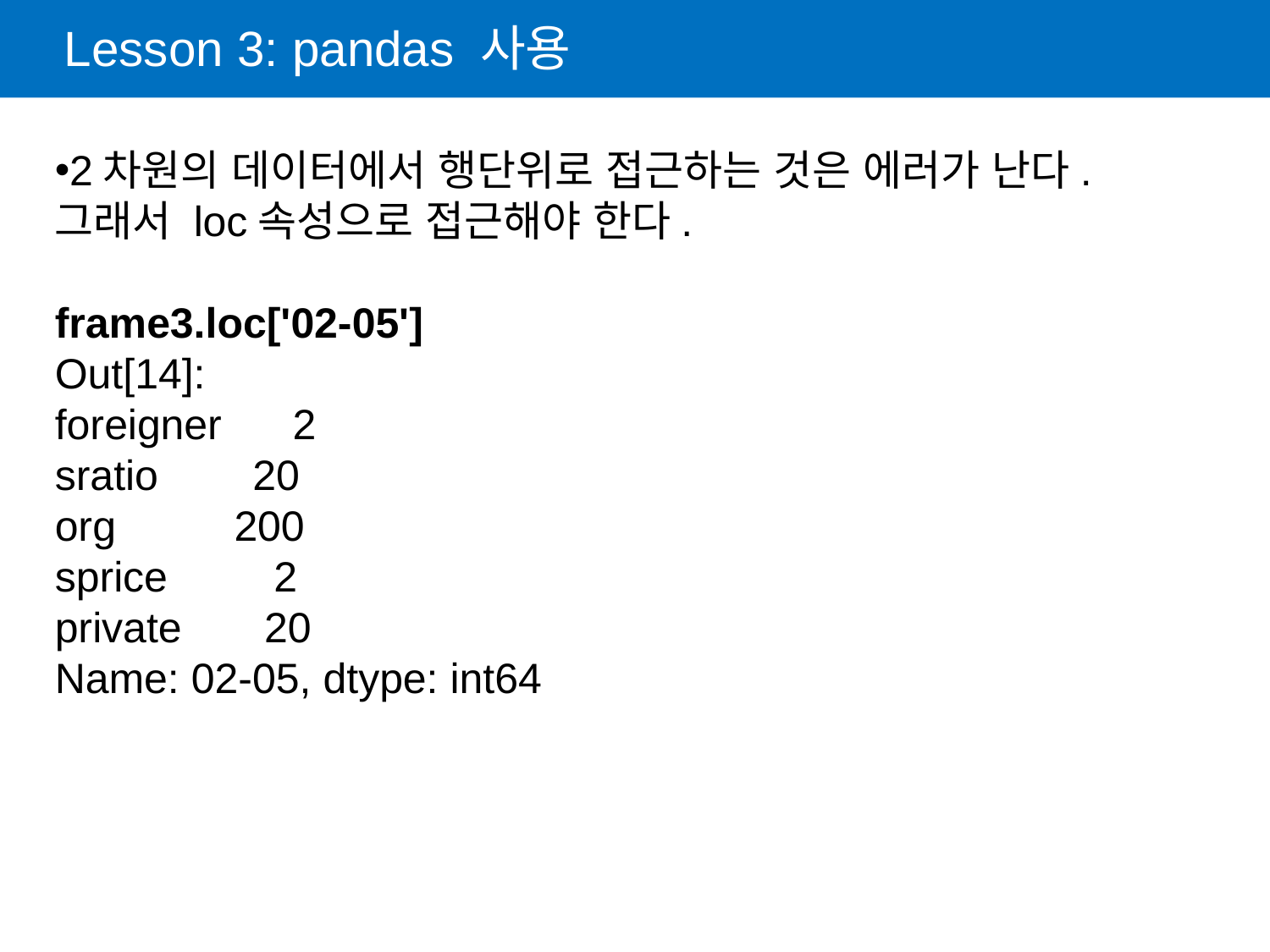

# Lesson 3: pandas 사용
2차원의 데이터에서 행단위로 접근하는 것은 에러가 난다. 그래서 loc속성으로 접근해야 한다.

frame3.loc['02-05']
Out[14]:
foreigner      2
sratio        20
org          200
sprice         2
private       20
Name: 02-05, dtype: int64